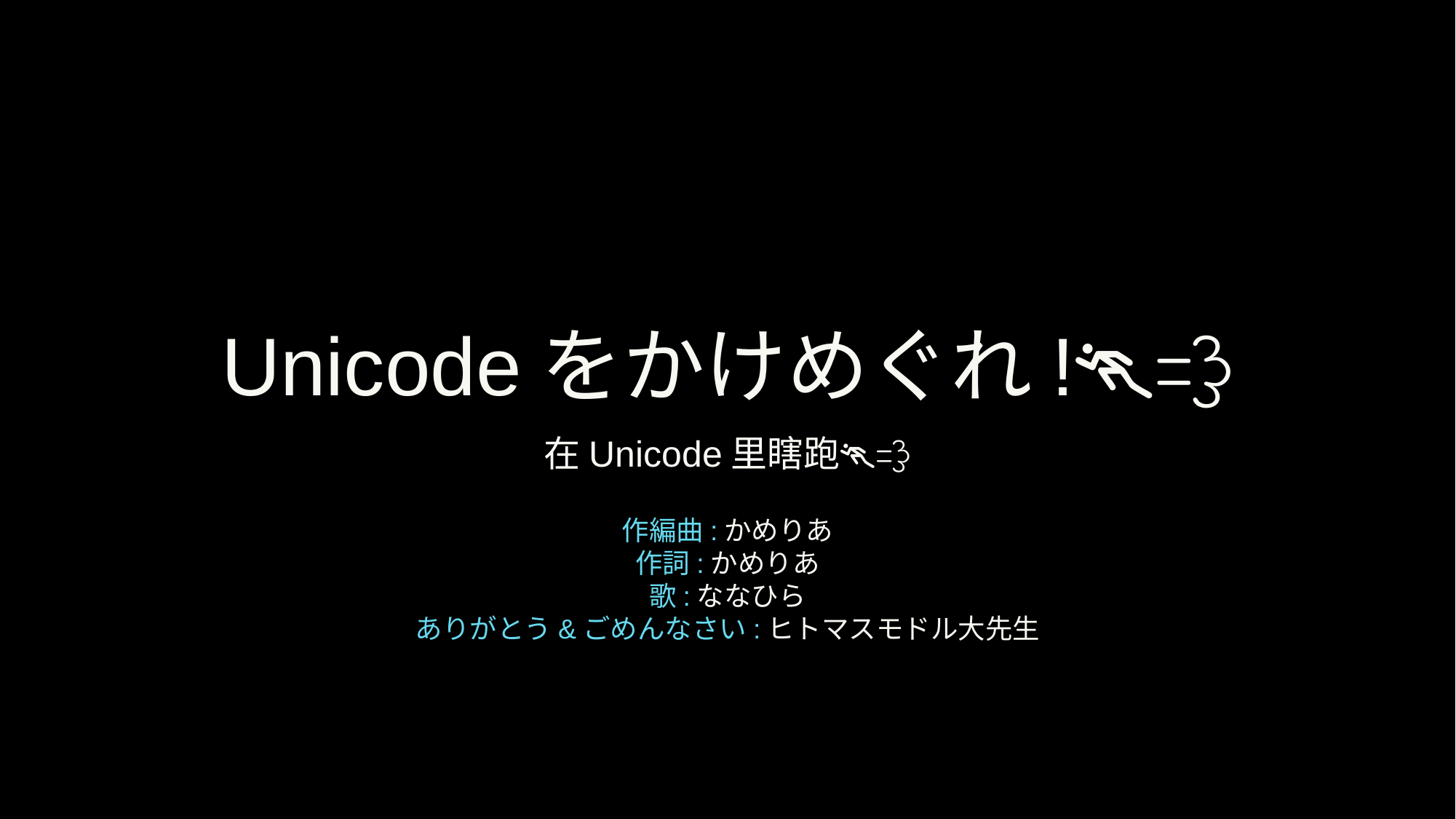

# Unicodeをかけめぐれ!🏃💨
在Unicode里瞎跑🏃💨
作編曲:かめりあ
作詞:かめりあ
歌:ななひら
ありがとう&ごめんなさい:ヒトマスモドル大先生